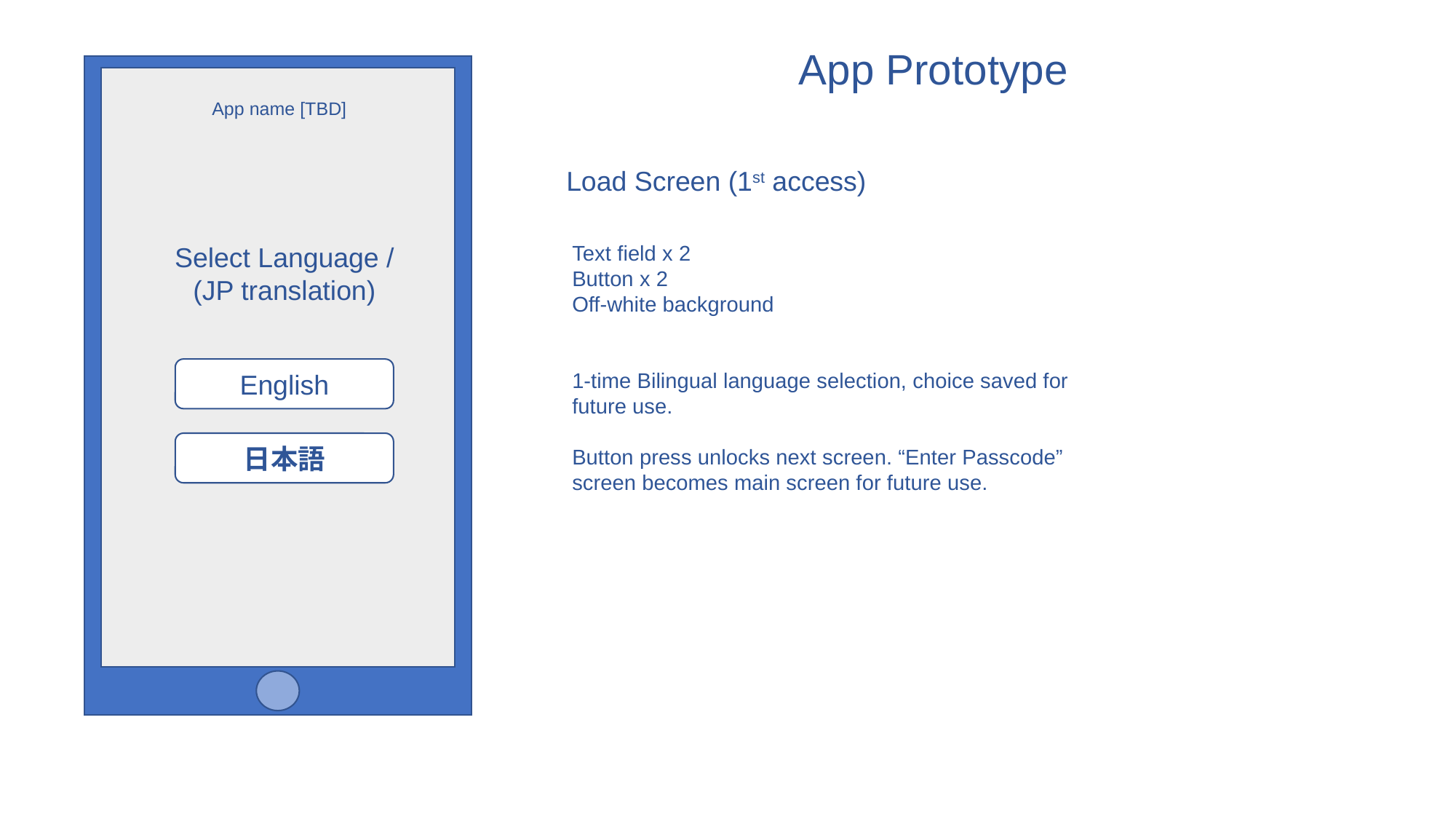

App Prototype

App name [TBD]
Load Screen (1st access)
Select Language /
(JP translation)
Text field x 2
Button x 2
Off-white background

1-time Bilingual language selection, choice saved for future use.

Button press unlocks next screen. “Enter Passcode” screen becomes main screen for future use.

English
日本語